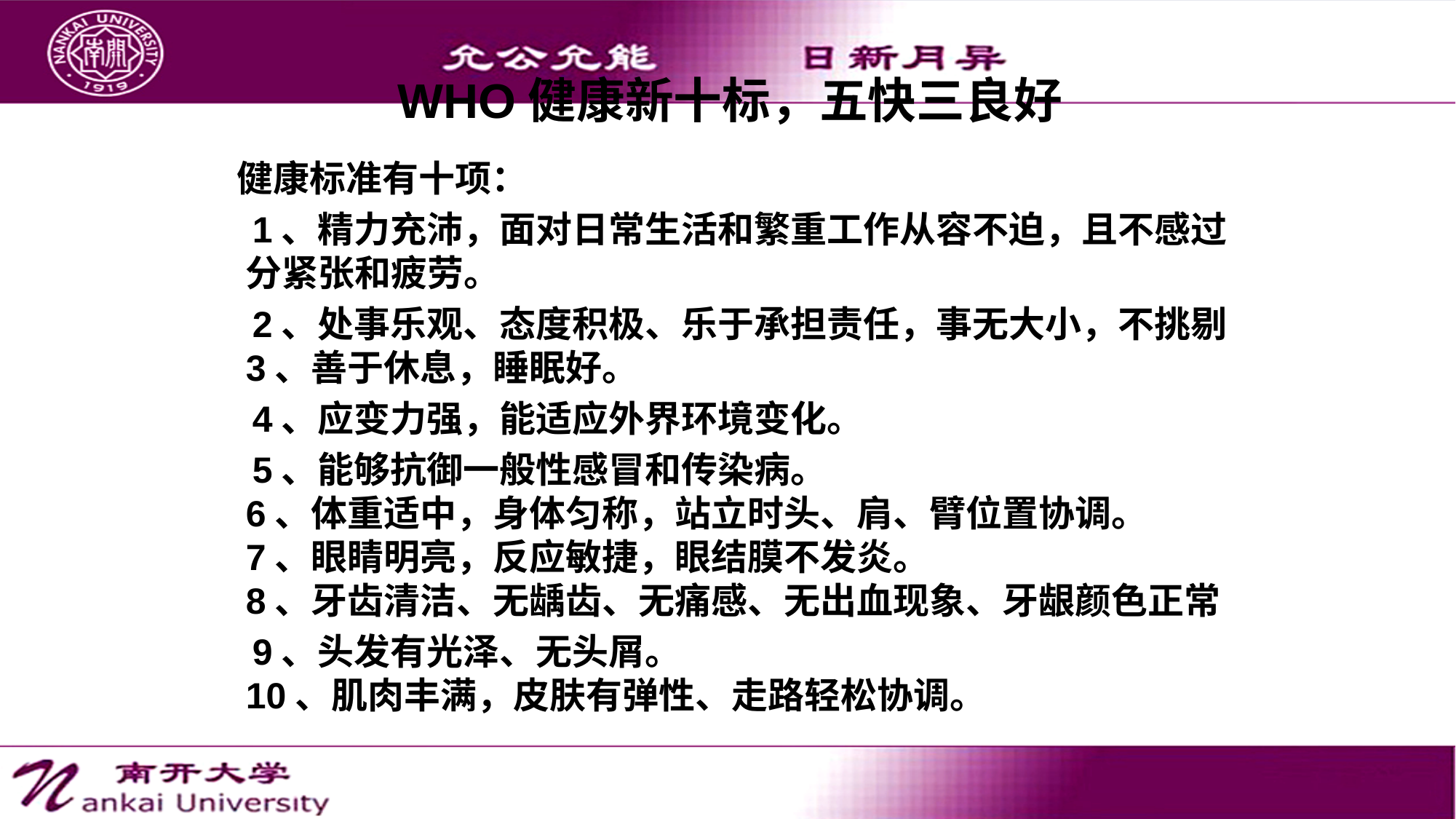

# WHO健康新十标，五快三良好
  健康标准有十项：
    1、精力充沛，面对日常生活和繁重工作从容不迫，且不感过分紧张和疲劳。
    2、处事乐观、态度积极、乐于承担责任，事无大小，不挑剔   3、善于休息，睡眠好。
    4、应变力强，能适应外界环境变化。
    5、能够抗御一般性感冒和传染病。 
6、体重适中，身体匀称，站立时头、肩、臂位置协调。 
7、眼睛明亮，反应敏捷，眼结膜不发炎。 
8、牙齿清洁、无龋齿、无痛感、无出血现象、牙龈颜色正常
    9、头发有光泽、无头屑。 
10、肌肉丰满，皮肤有弹性、走路轻松协调。